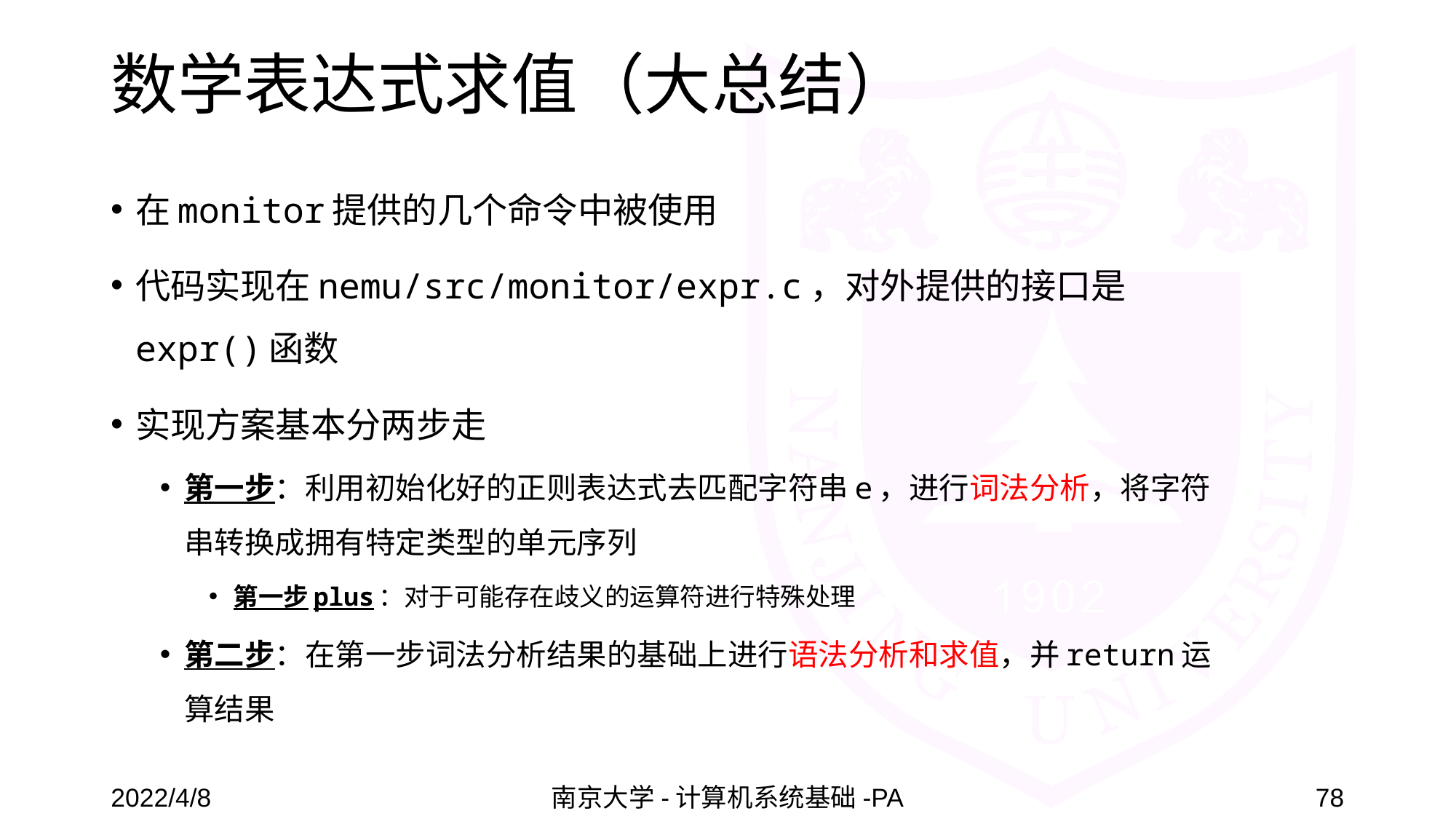

# 数学表达式求值（大总结）
在monitor提供的几个命令中被使用
代码实现在nemu/src/monitor/expr.c，对外提供的接口是expr()函数
实现方案基本分两步走
第一步：利用初始化好的正则表达式去匹配字符串e，进行词法分析，将字符串转换成拥有特定类型的单元序列
第一步plus：对于可能存在歧义的运算符进行特殊处理
第二步：在第一步词法分析结果的基础上进行语法分析和求值，并return运算结果
2022/4/8
南京大学-计算机系统基础-PA
78